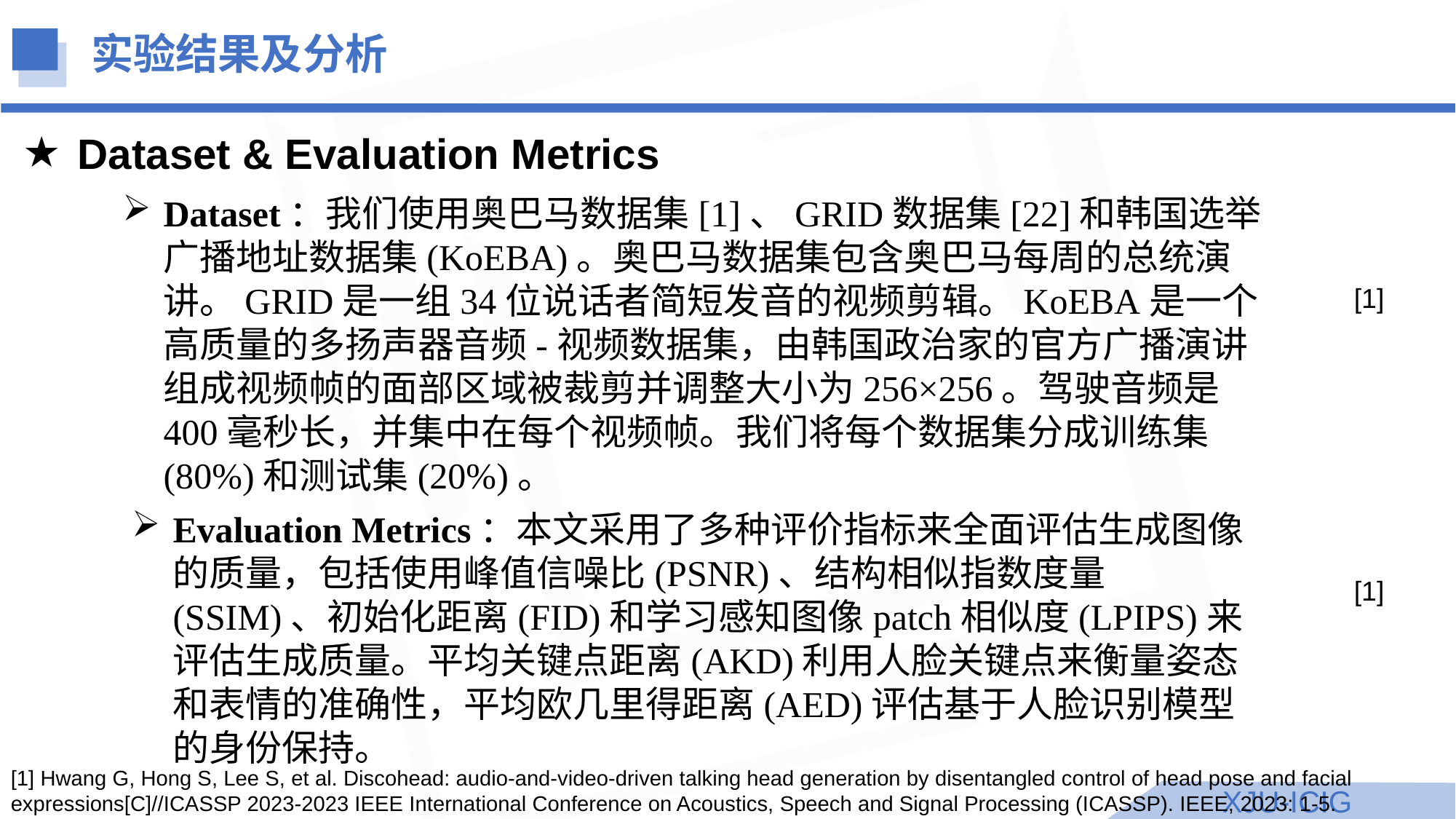

实验结果及分析

Dataset & Evaluation Metrics
Dataset：我们使用奥巴马数据集[1]、GRID数据集[22]和韩国选举广播地址数据集(KoEBA)。奥巴马数据集包含奥巴马每周的总统演讲。GRID是一组34位说话者简短发音的视频剪辑。KoEBA是一个高质量的多扬声器音频-视频数据集，由韩国政治家的官方广播演讲组成视频帧的面部区域被裁剪并调整大小为256×256。驾驶音频是400毫秒长，并集中在每个视频帧。我们将每个数据集分成训练集(80%)和测试集(20%)。
[1]
Evaluation Metrics：本文采用了多种评价指标来全面评估生成图像的质量，包括使用峰值信噪比(PSNR)、结构相似指数度量(SSIM)、初始化距离(FID)和学习感知图像patch相似度(LPIPS)来评估生成质量。平均关键点距离(AKD)利用人脸关键点来衡量姿态和表情的准确性，平均欧几里得距离(AED)评估基于人脸识别模型的身份保持。
[1]
[1] Hwang G, Hong S, Lee S, et al. Discohead: audio-and-video-driven talking head generation by disentangled control of head pose and facial expressions[C]//ICASSP 2023-2023 IEEE International Conference on Acoustics, Speech and Signal Processing (ICASSP). IEEE, 2023: 1-5.
XJU-ICIG